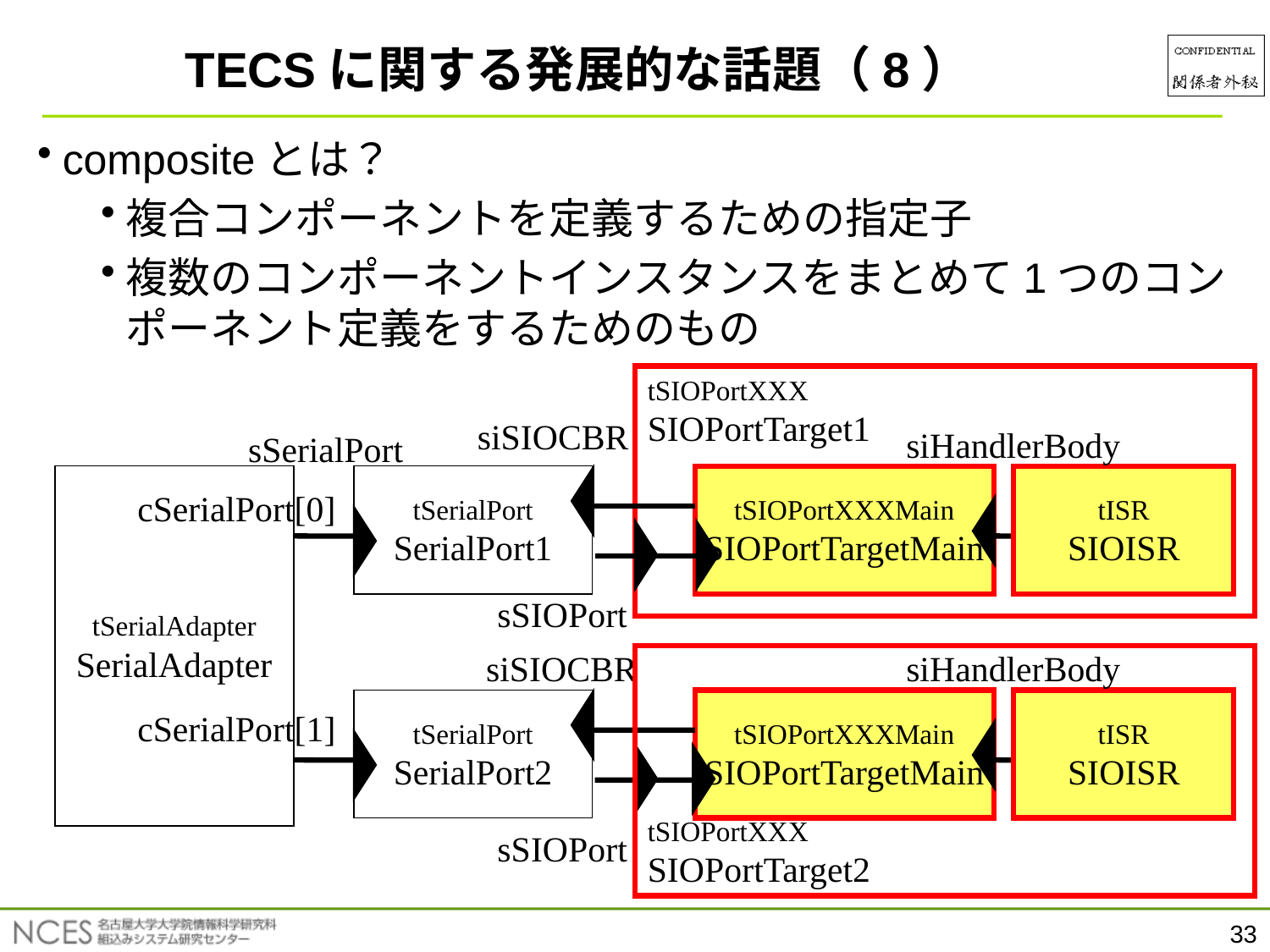

TECSに関する発展的な話題（8）
compositeとは？
複合コンポーネントを定義するための指定子
複数のコンポーネントインスタンスをまとめて1つのコンポーネント定義をするためのもの

tSIOPortXXX
SIOPortTarget1
siSIOCBR
siHandlerBody
sSerialPort
tSerialAdapter
SerialAdapter
tSerialPort
SerialPort1
tSIOPortXXXMain
SIOPortTargetMain
tISR
SIOISR
cSerialPort[0]

sSIOPort
siSIOCBR
siHandlerBody
tSIOPortXXX
SIOPortTarget2
tSerialPort
SerialPort2
tSIOPortXXXMain
SIOPortTargetMain
tISR
SIOISR
cSerialPort[1]

sSIOPort
33